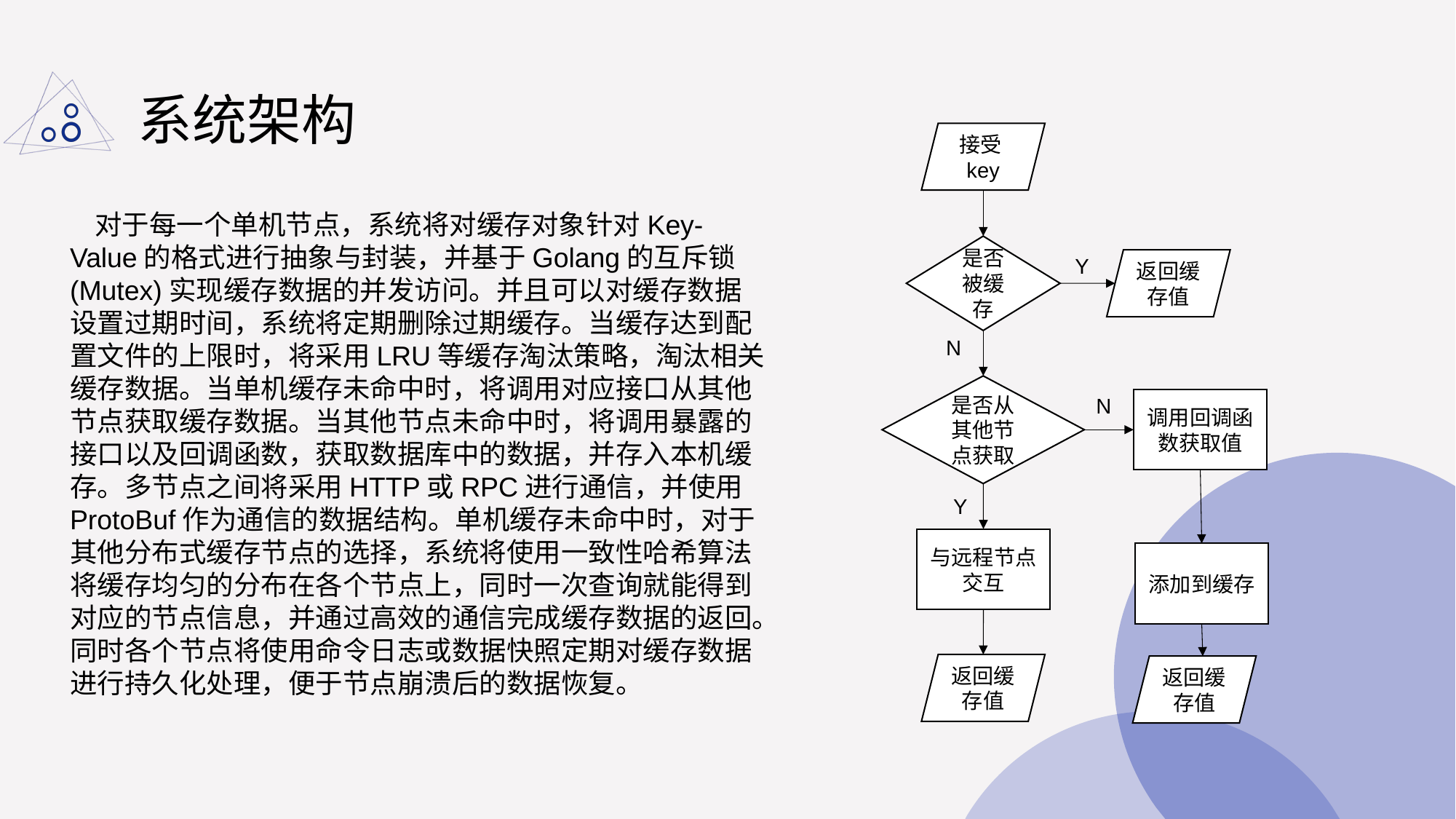

# 系统架构
接受key
   对于每一个单机节点，系统将对缓存对象针对Key-Value的格式进行抽象与封装，并基于Golang的互斥锁(Mutex)实现缓存数据的并发访问。并且可以对缓存数据设置过期时间，系统将定期删除过期缓存。当缓存达到配置文件的上限时，将采用LRU等缓存淘汰策略，淘汰相关缓存数据。当单机缓存未命中时，将调用对应接口从其他节点获取缓存数据。当其他节点未命中时，将调用暴露的接口以及回调函数，获取数据库中的数据，并存入本机缓存。多节点之间将采用HTTP或RPC进行通信，并使用ProtoBuf作为通信的数据结构。单机缓存未命中时，对于其他分布式缓存节点的选择，系统将使用一致性哈希算法将缓存均匀的分布在各个节点上，同时一次查询就能得到对应的节点信息，并通过高效的通信完成缓存数据的返回。同时各个节点将使用命令日志或数据快照定期对缓存数据进行持久化处理，便于节点崩溃后的数据恢复。
是否被缓存
Y
返回缓存值
N
是否从其他节点获取
N
调用回调函数获取值

Y
与远程节点交互
添加到缓存
返回缓存值
返回缓存值